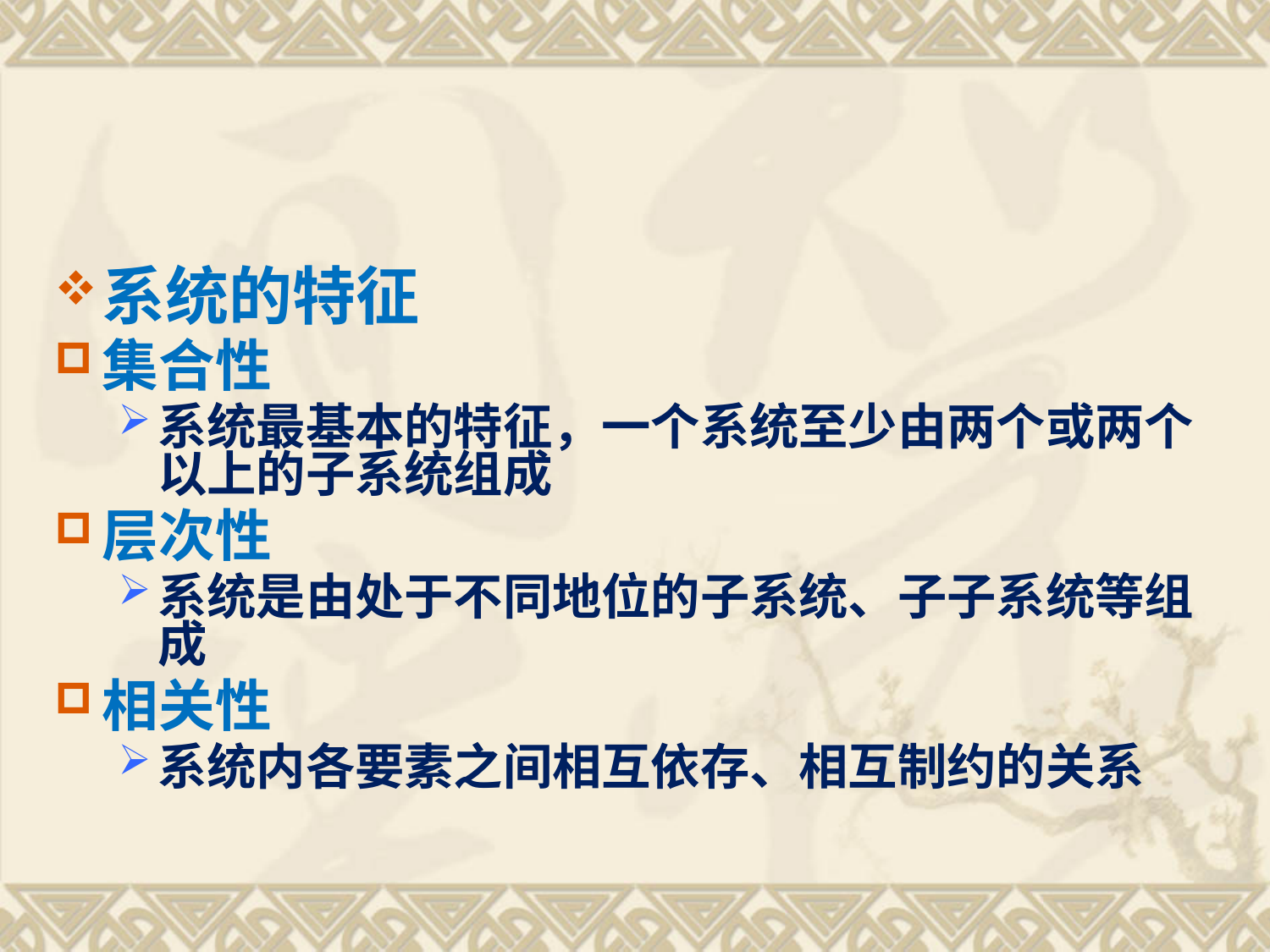

#
系统的特征
集合性
系统最基本的特征，一个系统至少由两个或两个以上的子系统组成
层次性
系统是由处于不同地位的子系统、子子系统等组成
相关性
系统内各要素之间相互依存、相互制约的关系